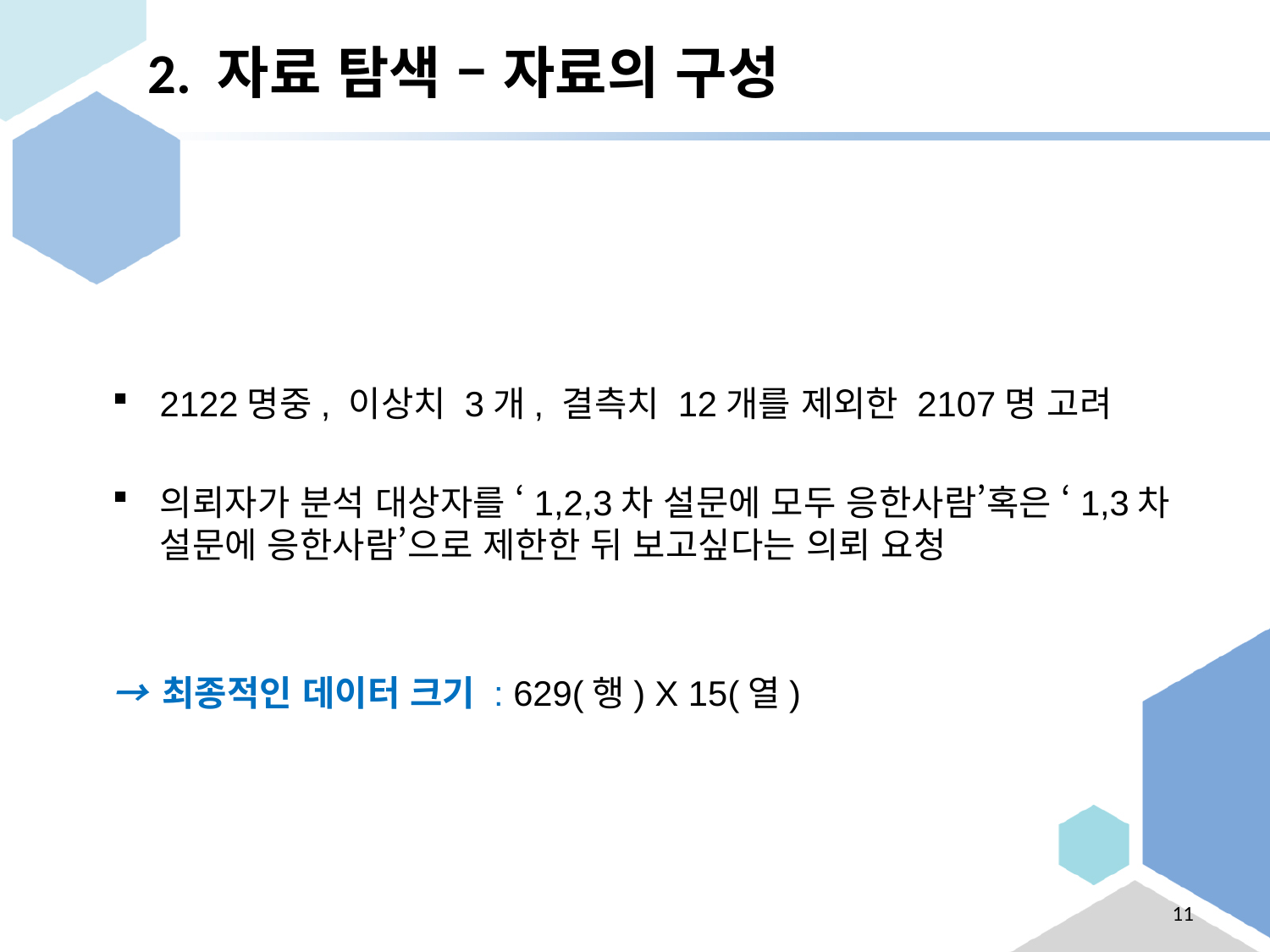

# 2. 자료 탐색 – 자료의 구성

2122명중, 이상치 3개, 결측치 12개를 제외한 2107명 고려

의뢰자가 분석 대상자를 ‘1,2,3차 설문에 모두 응한사람’혹은 ‘1,3차 설문에 응한사람’으로 제한한 뒤 보고싶다는 의뢰 요청

→ 최종적인 데이터 크기 : 629(행) X 15(열)

11